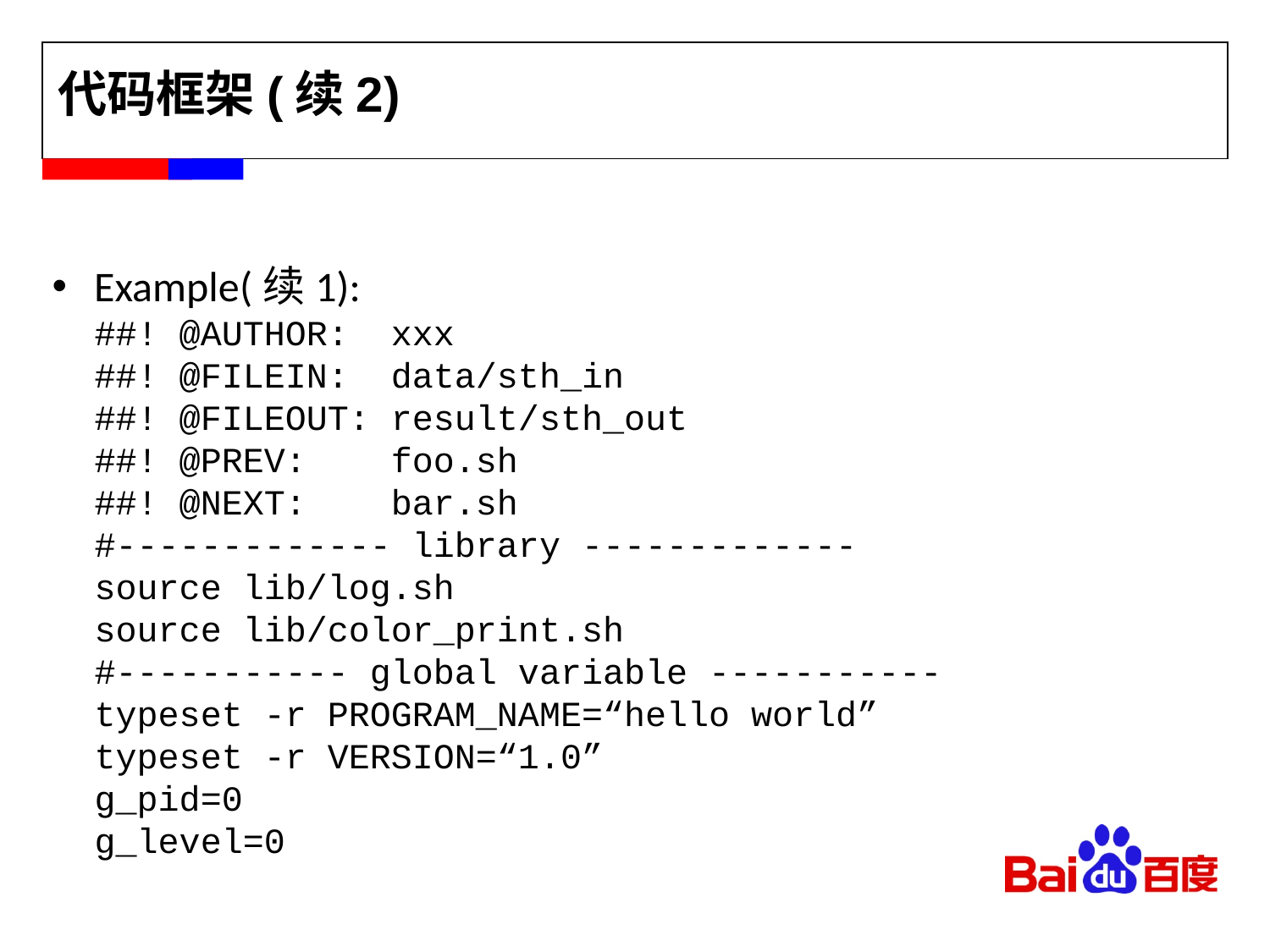

# 代码框架(续2)
 Example(续1):
  ##! @AUTHOR:  xxx
  ##! @FILEIN:  data/sth_in
  ##! @FILEOUT: result/sth_out
  ##! @PREV:    foo.sh
  ##! @NEXT:    bar.sh
  #------------- library -------------
  source lib/log.sh
  source lib/color_print.sh
  #----------- global variable -----------
  typeset -r PROGRAM_NAME=“hello world”
  typeset -r VERSION=“1.0”
  g_pid=0
  g_level=0